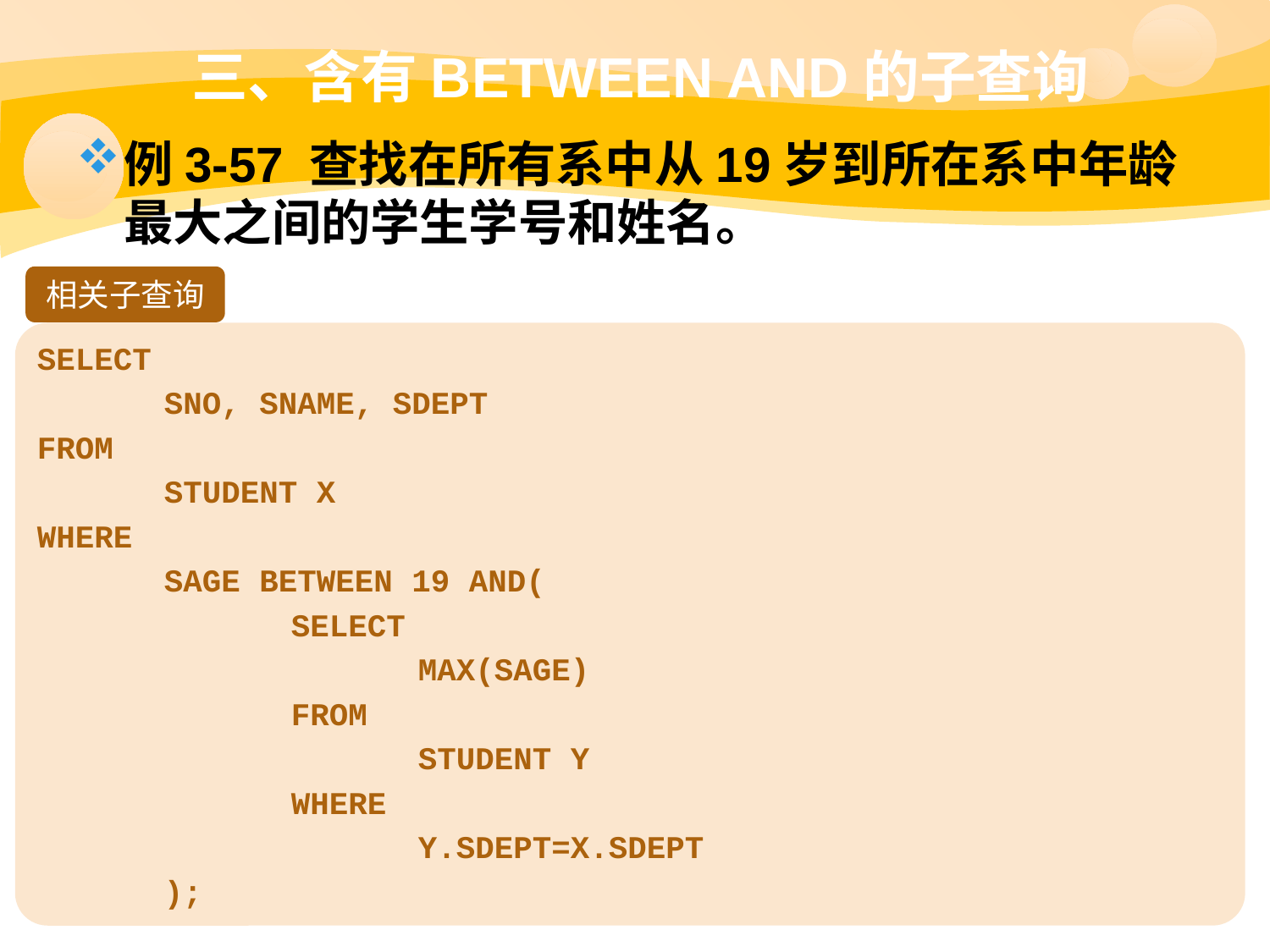

# 三、含有BETWEEN AND的子查询
例3-57 查找在所有系中从19岁到所在系中年龄最大之间的学生学号和姓名。
相关子查询
SELECT
	SNO, SNAME, SDEPT
FROM
	STUDENT X
WHERE
	SAGE BETWEEN 19 AND(
		SELECT
			MAX(SAGE)
		FROM
			STUDENT Y
		WHERE
			Y.SDEPT=X.SDEPT
	);